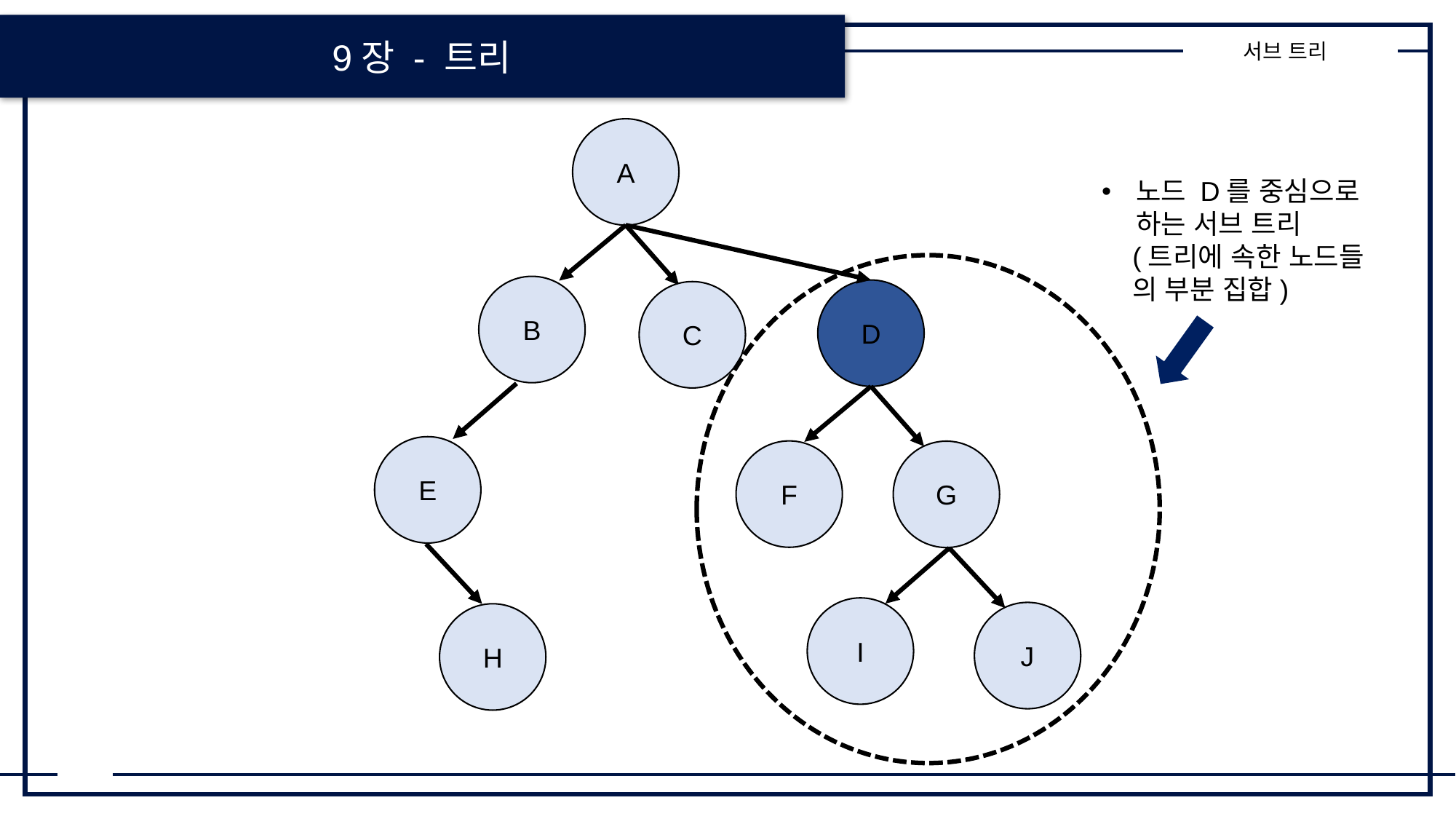

9장 - 트리

서브 트리
A
B
D
C
E
F
G
I
J
H
노드 D를 중심으로 하는 서브 트리
    (트리에 속한 노드들        의 부분 집합)